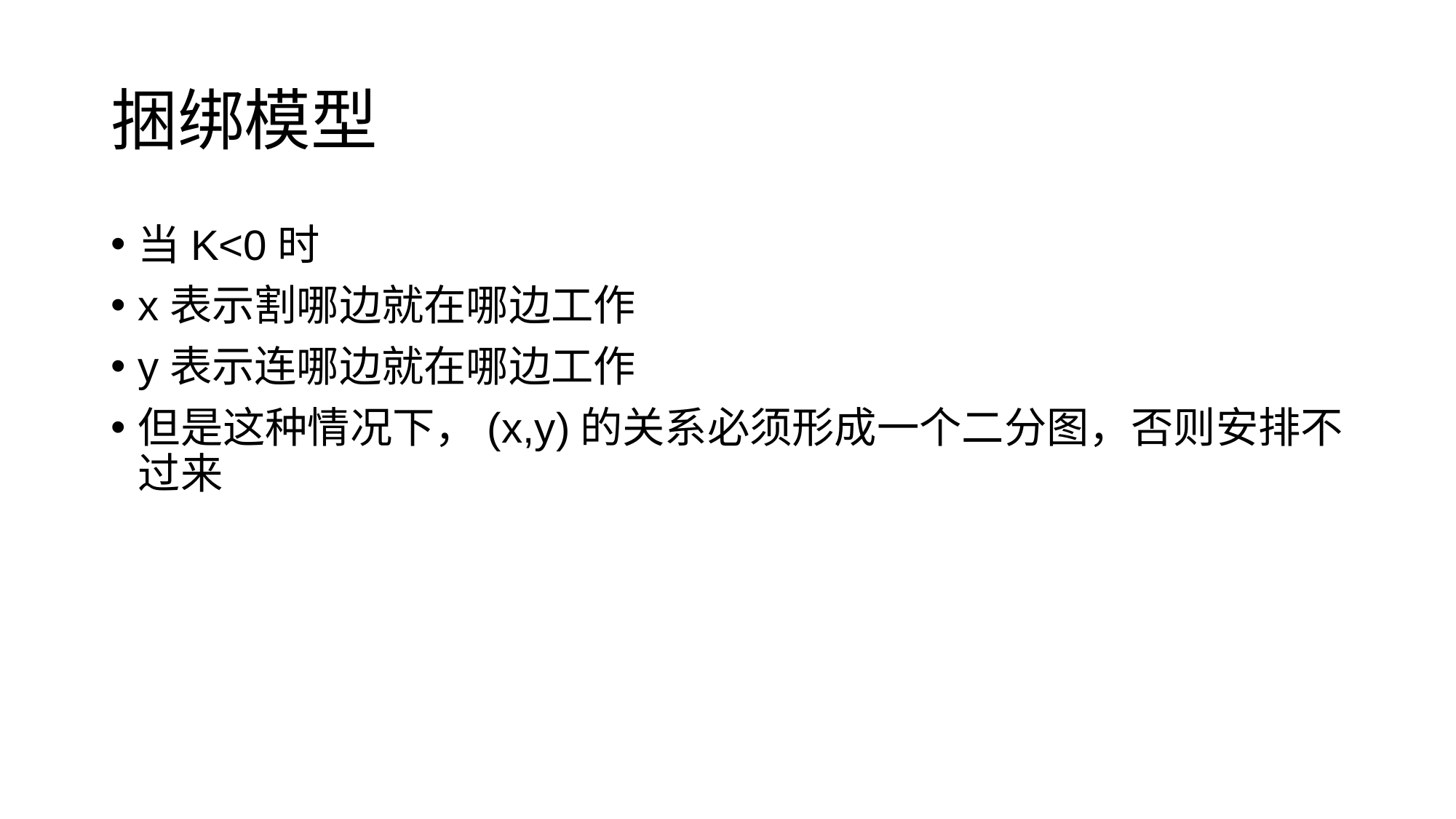

# 捆绑模型
当K<0时
x表示割哪边就在哪边工作
y表示连哪边就在哪边工作
但是这种情况下，(x,y)的关系必须形成一个二分图，否则安排不过来